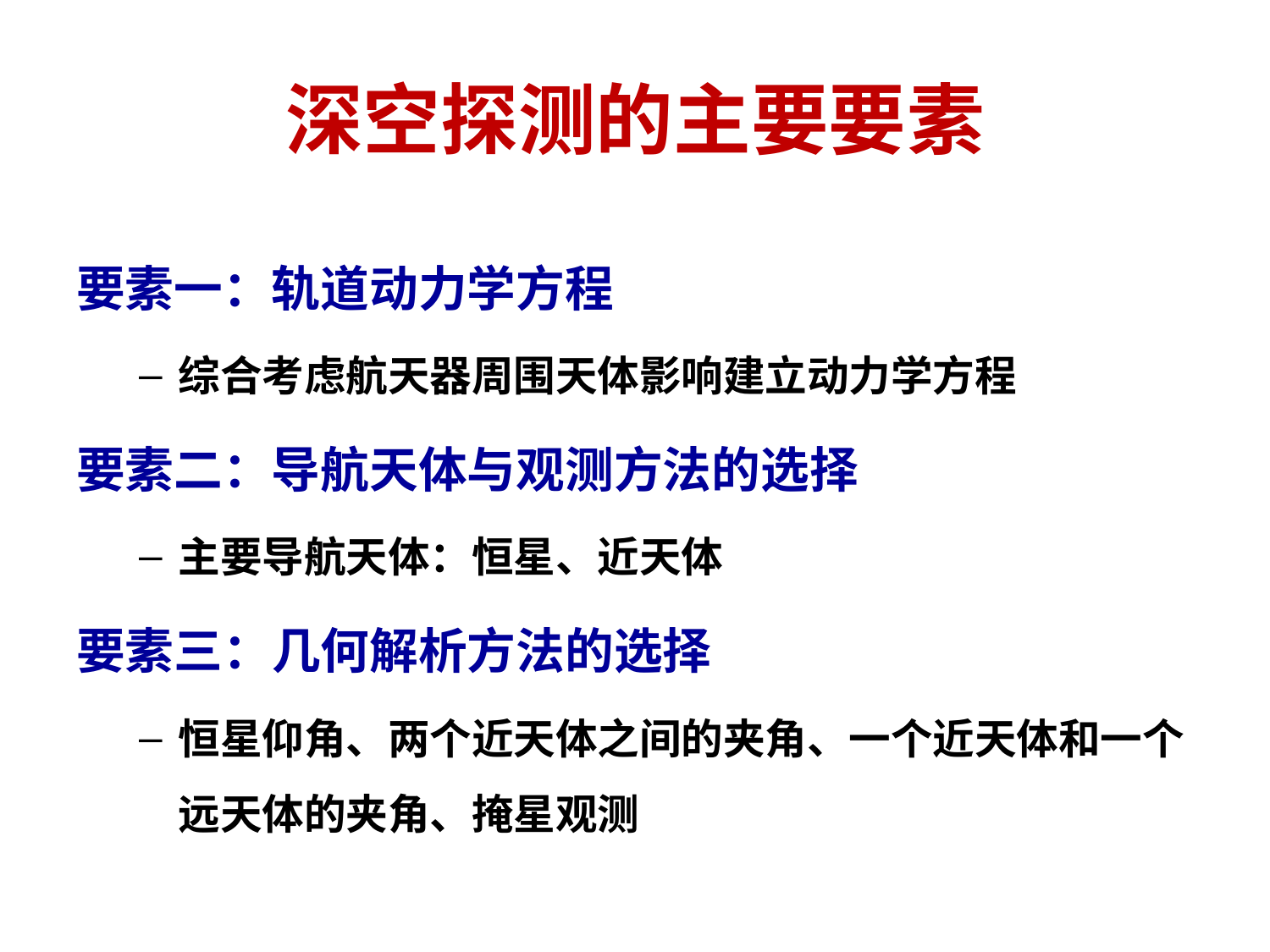

# 深空探测的主要要素
要素一：轨道动力学方程
综合考虑航天器周围天体影响建立动力学方程
要素二：导航天体与观测方法的选择
主要导航天体：恒星、近天体
要素三：几何解析方法的选择
恒星仰角、两个近天体之间的夹角、一个近天体和一个远天体的夹角、掩星观测